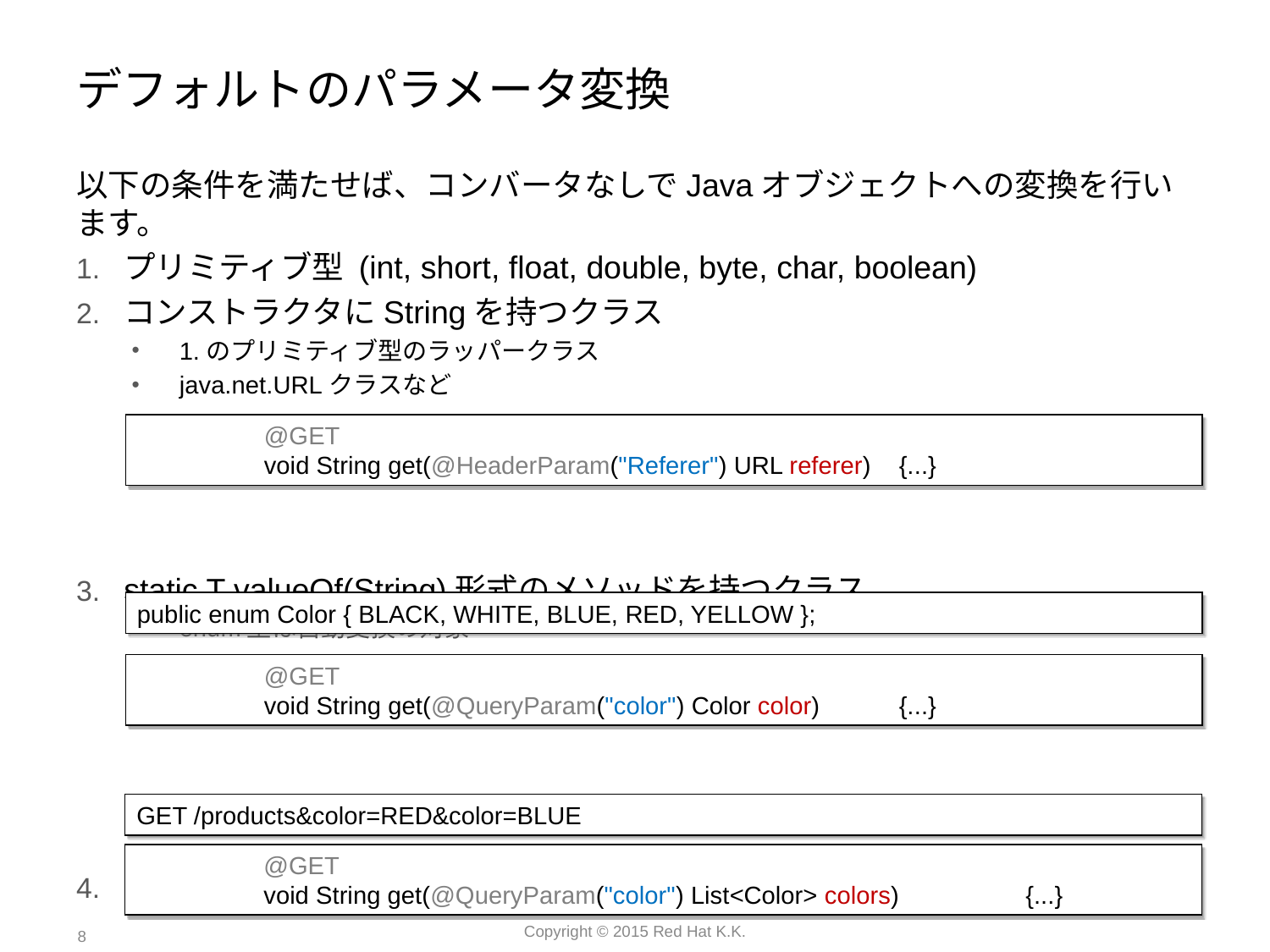

# デフォルトのパラメータ変換
以下の条件を満たせば、コンバータなしでJavaオブジェクトへの変換を行います。
プリミティブ型 (int, short, float, double, byte, char, boolean)
コンストラクタにStringを持つクラス
1.のプリミティブ型のラッパークラス
java.net.URLクラスなど

static T valueOf(String)形式のメソッドを持つクラス
enum型は自動変換の対象

List<T>, Set<T>, SortedSet<T>。<T>は上記1.~3.のいずれか
	@GET
	void String get(@HeaderParam("Referer") URL referer)	{...}
public enum Color { BLACK, WHITE, BLUE, RED, YELLOW };
	@GET
	void String get(@QueryParam("color") Color color)	{...}
GET /products&color=RED&color=BLUE
	@GET
	void String get(@QueryParam("color") List<Color> colors)	{...}
8
Copyright © 2015 Red Hat K.K.